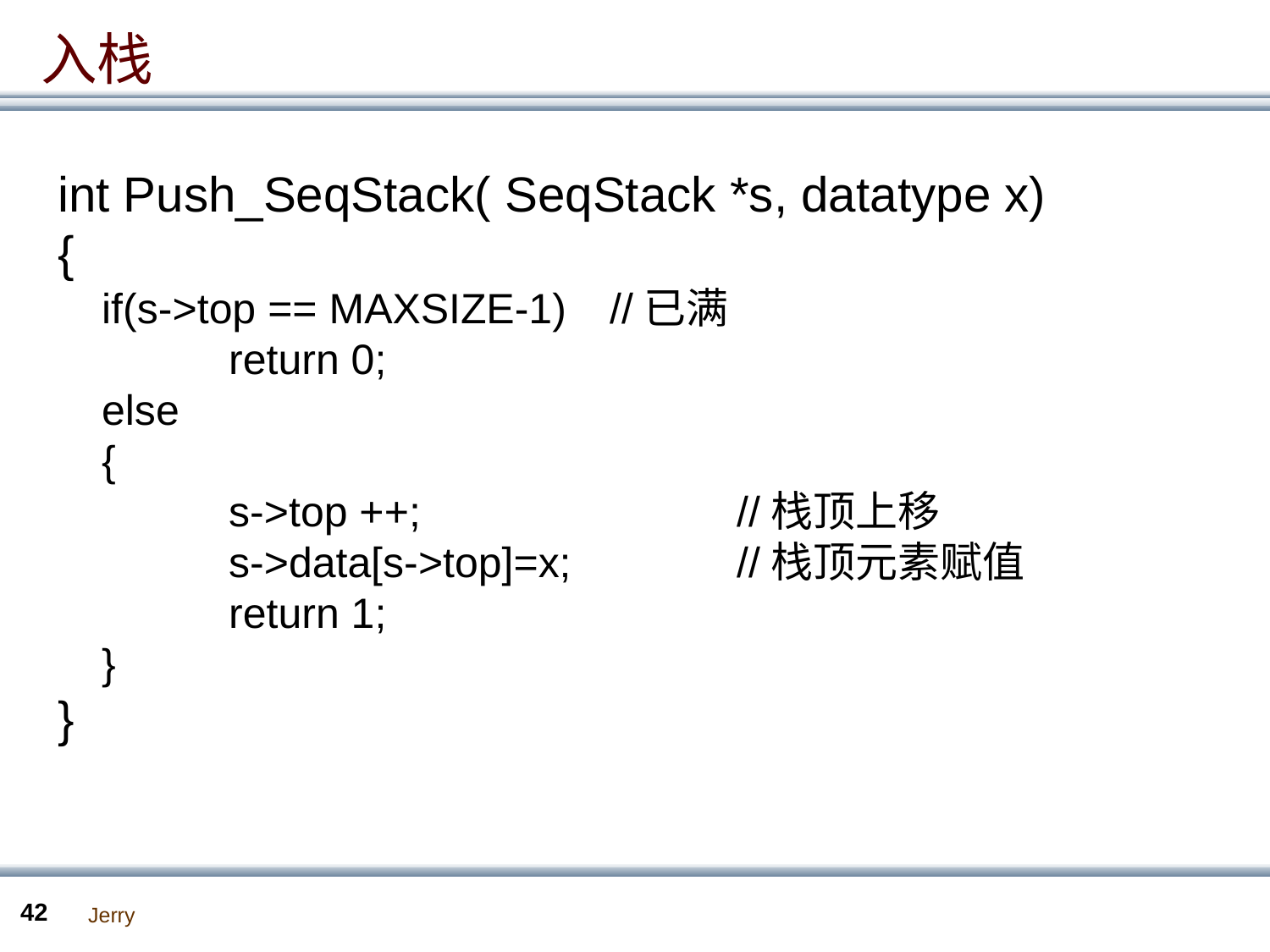

入栈
int Push_SeqStack( SeqStack *s, datatype x)
{
	if(s->top == MAXSIZE-1) 	//已满
		return 0;
	else
	{
		s->top ++;			//栈顶上移
		s->data[s->top]=x;		//栈顶元素赋值
		return 1;
	}
}